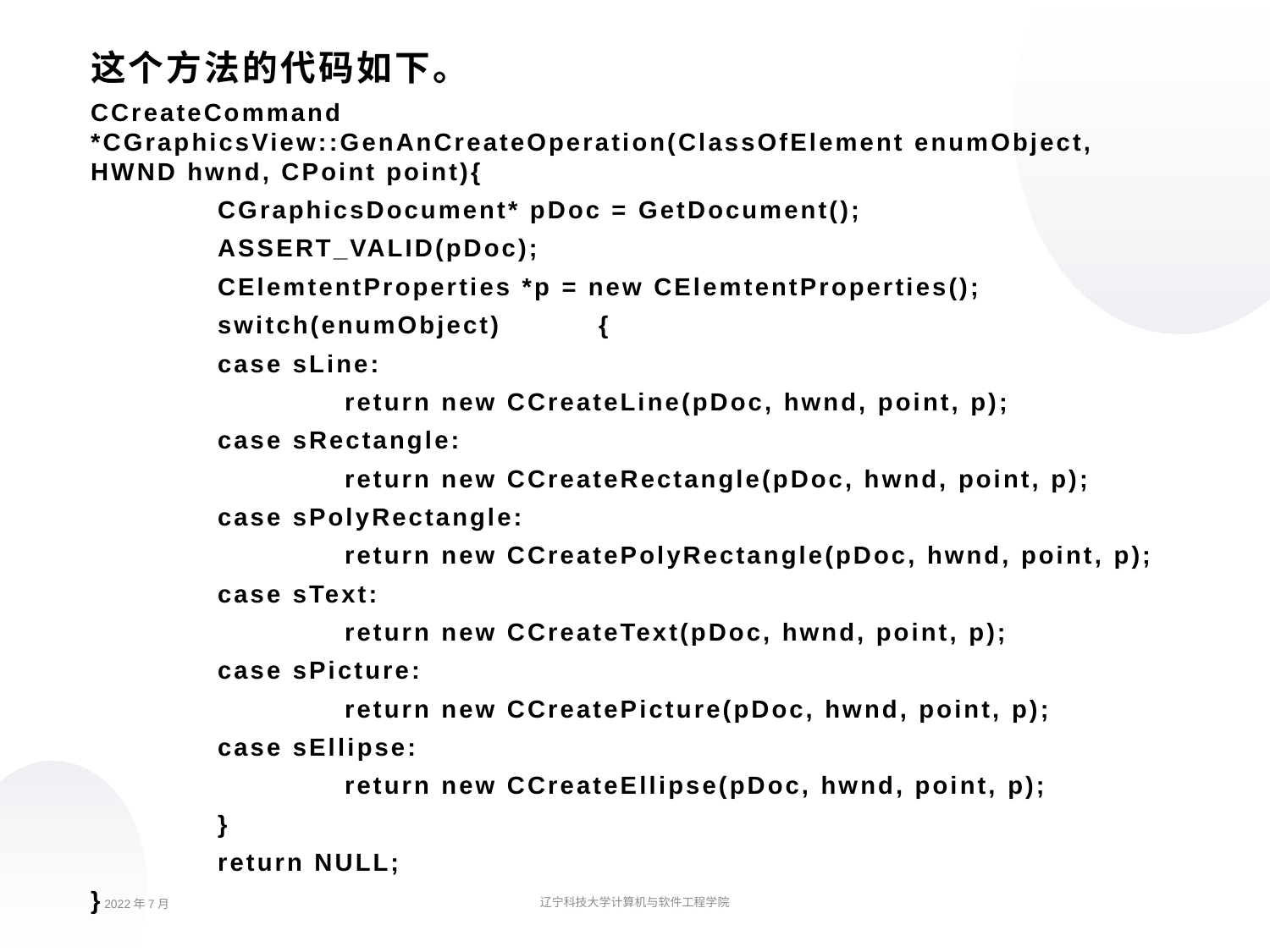

这个方法的代码如下。
CCreateCommand *CGraphicsView::GenAnCreateOperation(ClassOfElement enumObject, HWND hwnd, CPoint point){
	CGraphicsDocument* pDoc = GetDocument();
	ASSERT_VALID(pDoc);
	CElemtentProperties *p = new CElemtentProperties();
	switch(enumObject)	{
	case sLine:
		return new CCreateLine(pDoc, hwnd, point, p);
	case sRectangle:
		return new CCreateRectangle(pDoc, hwnd, point, p);
	case sPolyRectangle:
		return new CCreatePolyRectangle(pDoc, hwnd, point, p);
	case sText:
		return new CCreateText(pDoc, hwnd, point, p);
	case sPicture:
		return new CCreatePicture(pDoc, hwnd, point, p);
	case sEllipse:
		return new CCreateEllipse(pDoc, hwnd, point, p);
	}
	return NULL;
}

2022年7月
辽宁科技大学计算机与软件工程学院
74